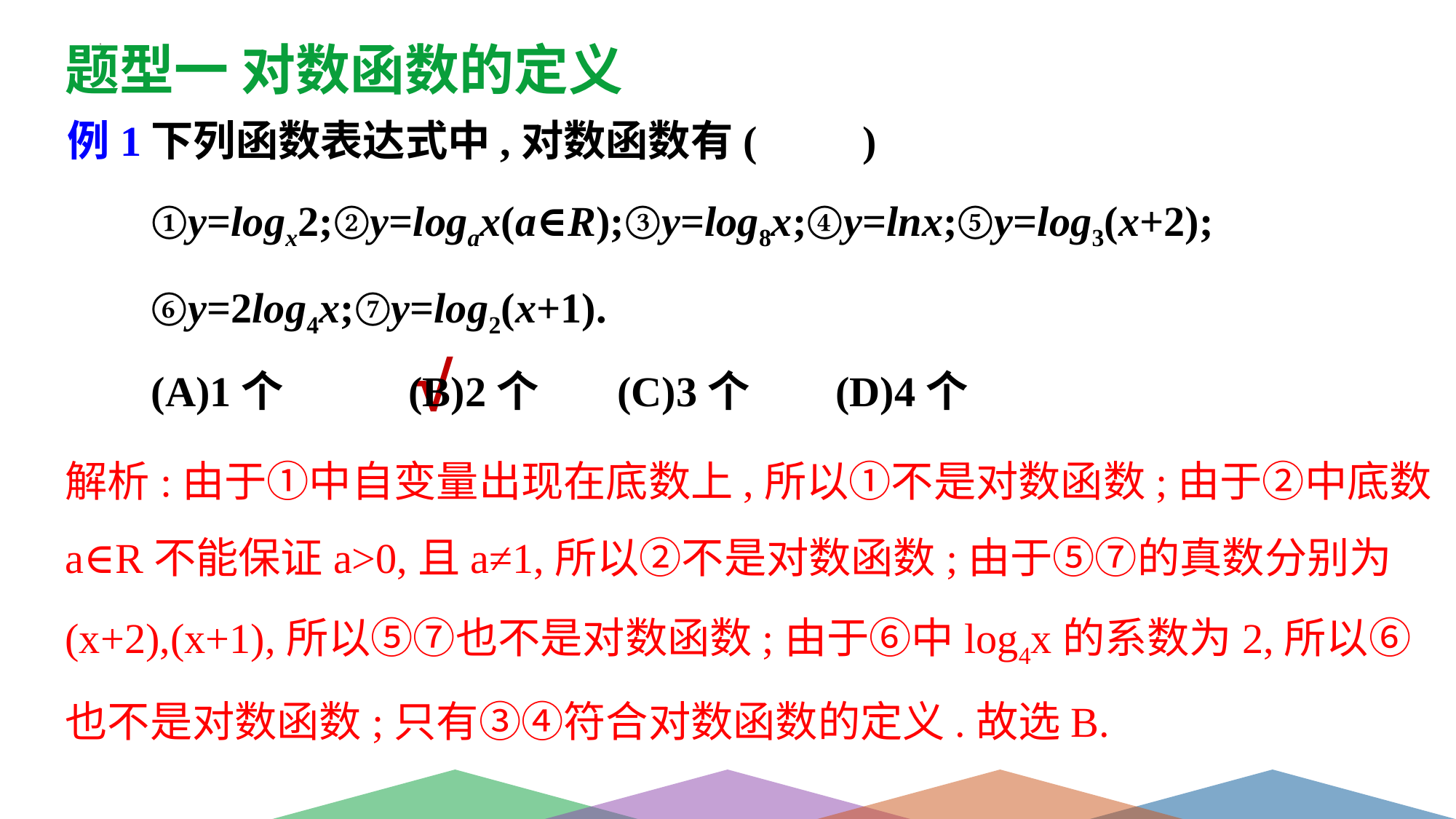

题型一 对数函数的定义

例1
下列函数表达式中,对数函数有(　　)
①y=logx2;②y=logax(a∈R);③y=log8x;④y=lnx;⑤y=log3(x+2);
⑥y=2log4x;⑦y=log2(x+1).
(A)1个	   (B)2个	  (C)3个	  (D)4个
√
解析:由于①中自变量出现在底数上,所以①不是对数函数;由于②中底数a∈R不能保证a>0,且a≠1,所以②不是对数函数;由于⑤⑦的真数分别为(x+2),(x+1),所以⑤⑦也不是对数函数;由于⑥中log4x的系数为2,所以⑥也不是对数函数;只有③④符合对数函数的定义.故选B.